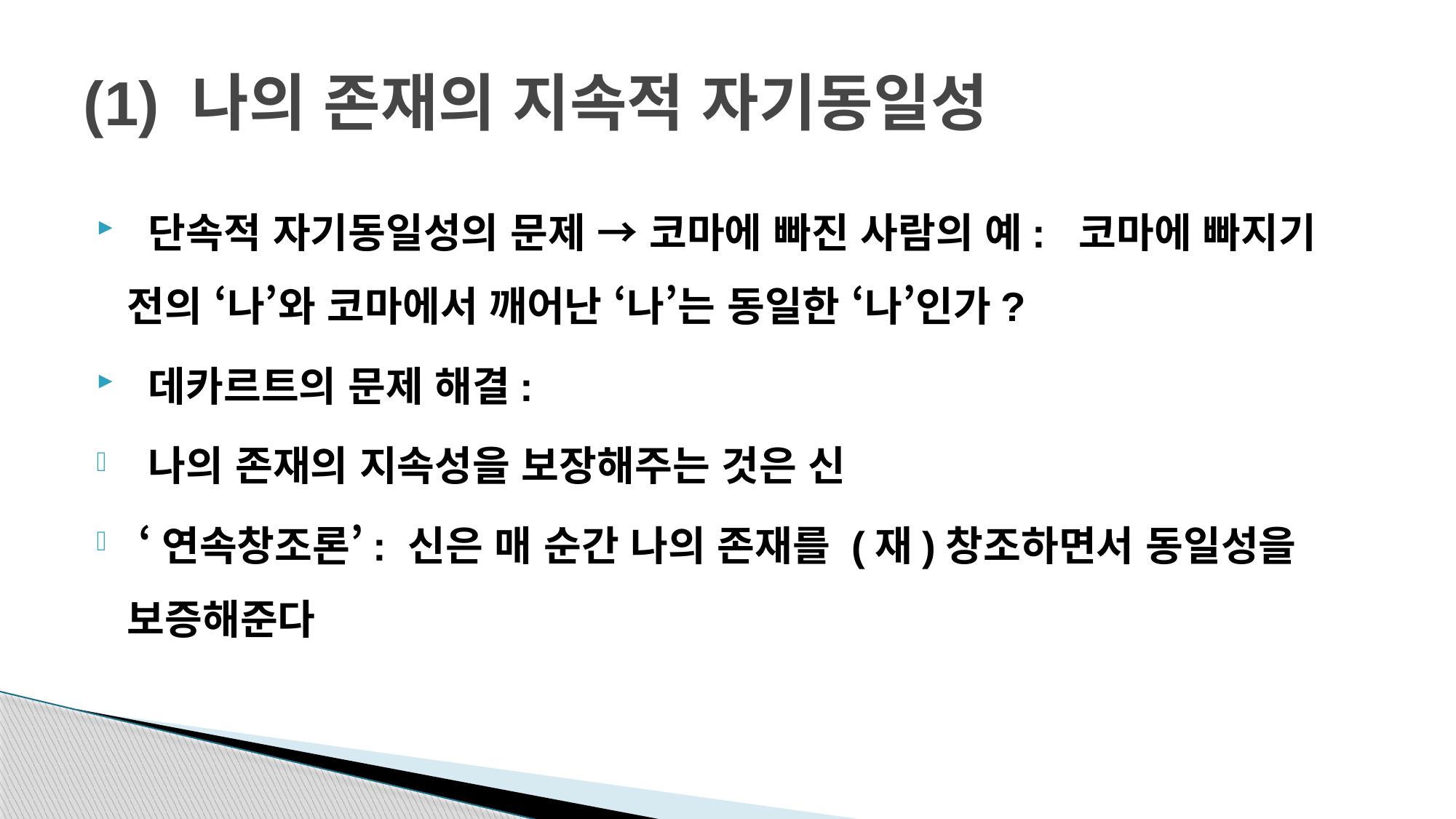

# (1) 나의 존재의 지속적 자기동일성
 단속적 자기동일성의 문제 → 코마에 빠진 사람의 예:  코마에 빠지기 전의 ‘나’와 코마에서 깨어난 ‘나’는 동일한 ‘나’인가?
 데카르트의 문제 해결:
 나의 존재의 지속성을 보장해주는 것은 신
 ‘연속창조론’: 신은 매 순간 나의 존재를 (재)창조하면서 동일성을 보증해준다